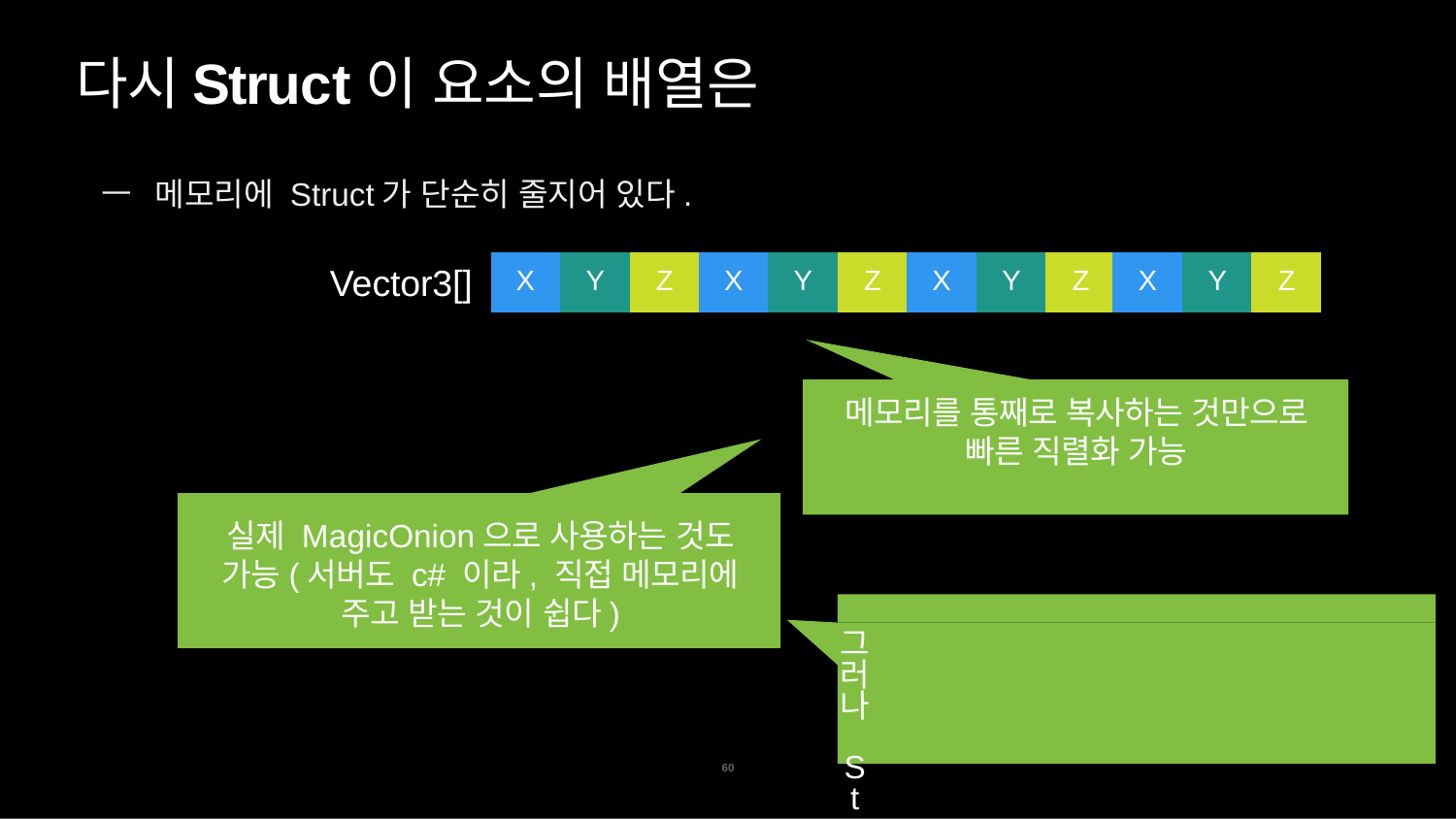

# 다시Struct이 요소의 배열은
—	메모리에 Struct가 단순히 줄지어 있다.

Vector3[]

메모리를 통째로 복사하는 것만으로 빠른 직렬화 가능

실제 MagicOnion으로 사용하는 것도 가능(서버도 c# 이라, 직접 메모리에 주고 받는 것이 쉽다)
그러나 Struct에 참조 형식(String 포함)은 포함시키지 않는다. 포인터를 복사해도 의미가 없다.
| X | Y | Z | X | Y | Z | X | Y | Z | X | Y | Z |
| --- | --- | --- | --- | --- | --- | --- | --- | --- | --- | --- | --- |

60